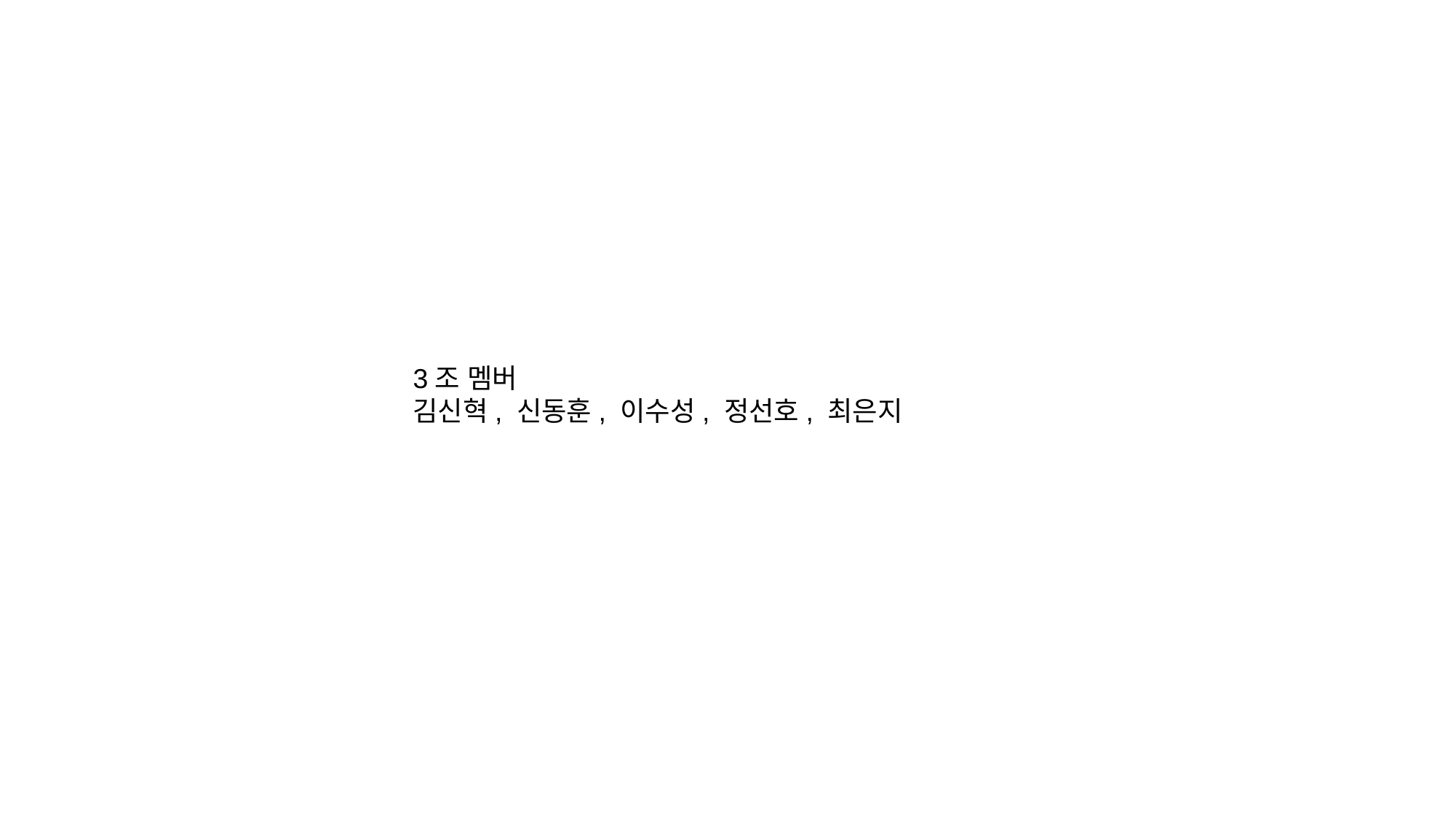

3조 멤버
김신혁, 신동훈, 이수성, 정선호, 최은지